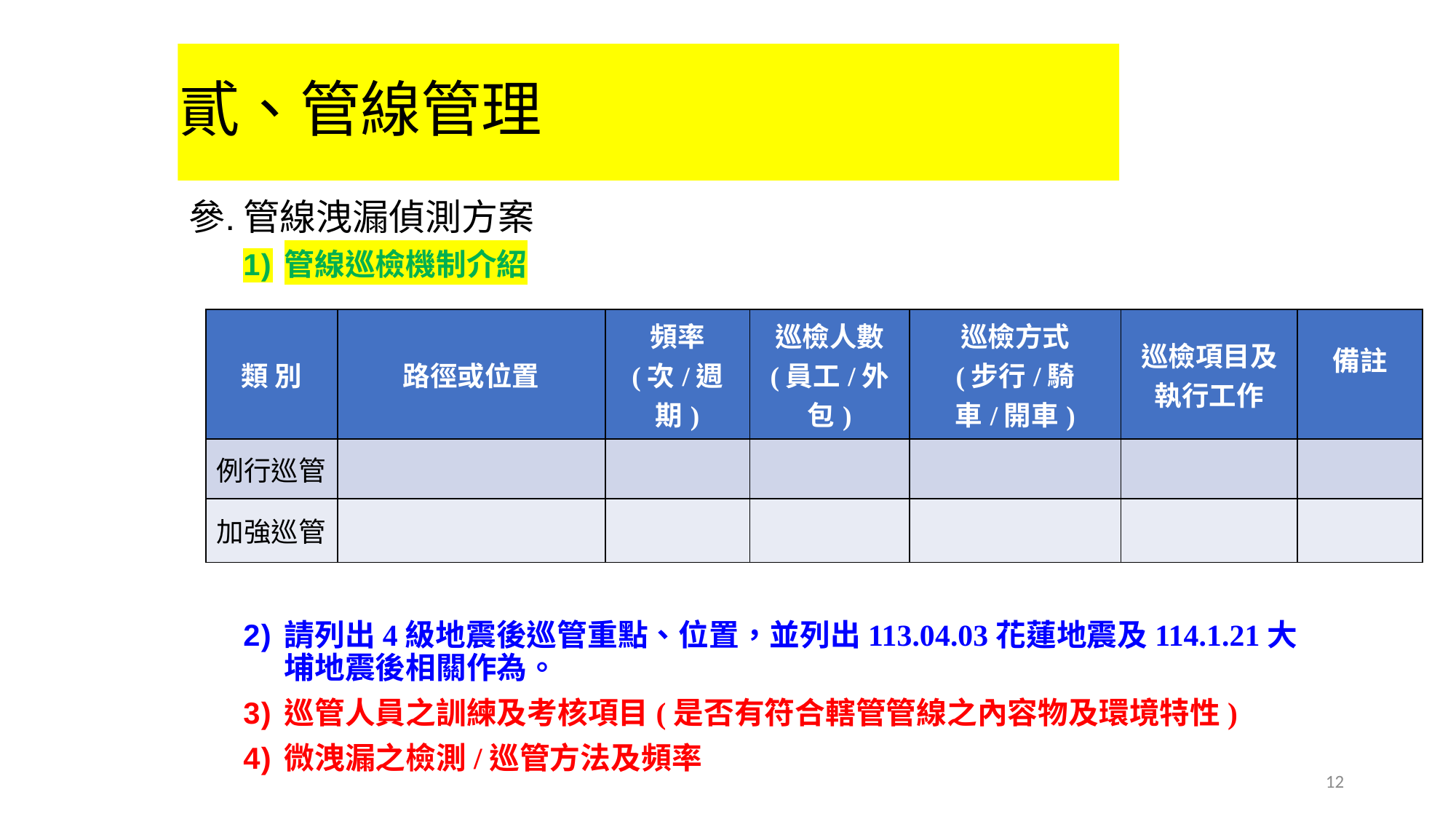

# 貳、管線管理
管線洩漏偵測方案
管線巡檢機制介紹

請列出4級地震後巡管重點、位置，並列出113.04.03花蓮地震及114.1.21大埔地震後相關作為。
巡管人員之訓練及考核項目(是否有符合轄管管線之內容物及環境特性)
微洩漏之檢測/巡管方法及頻率
| 類 別 | 路徑或位置 | 頻率 (次/週期) | 巡檢人數 (員工/外包) | 巡檢方式 (步行/騎車/開車) | 巡檢項目及執行工作 | 備註 |
| --- | --- | --- | --- | --- | --- | --- |
| 例行巡管 |  |  |  |  |  |  |
| 加強巡管 |  |  |  |  |  |  |
12